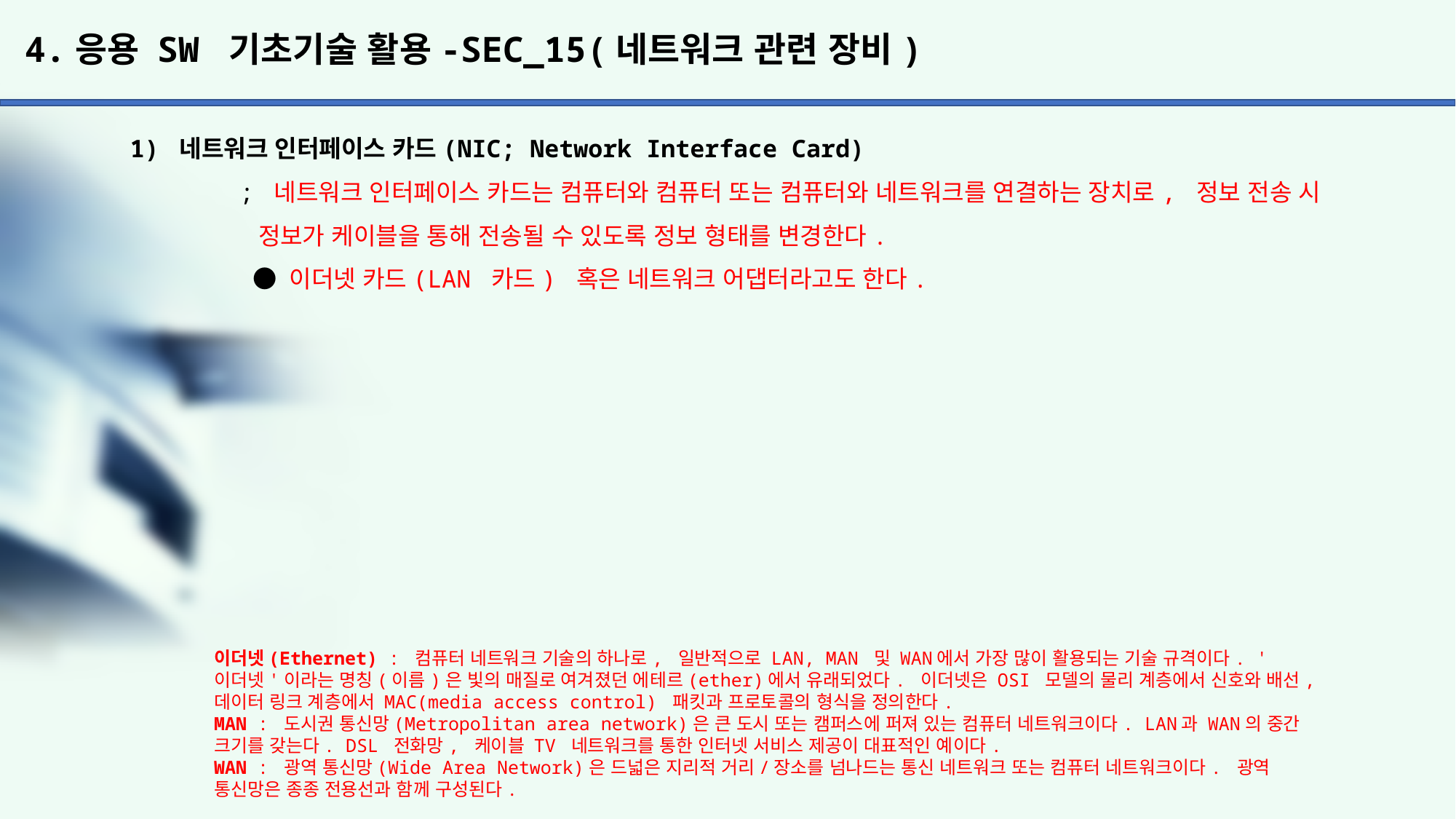

# 4.응용 SW 기초기술 활용-SEC_15(네트워크 관련 장비)
1) 네트워크 인터페이스 카드(NIC; Network Interface Card)
	; 네트워크 인터페이스 카드는 컴퓨터와 컴퓨터 또는 컴퓨터와 네트워크를 연결하는 장치로, 정보 전송 시
	  정보가 케이블을 통해 전송될 수 있도록 정보 형태를 변경한다.
	  ● 이더넷 카드(LAN 카드) 혹은 네트워크 어댑터라고도 한다.
이더넷(Ethernet) : 컴퓨터 네트워크 기술의 하나로, 일반적으로 LAN, MAN 및 WAN에서 가장 많이 활용되는 기술 규격이다. '이더넷'이라는 명칭(이름)은 빛의 매질로 여겨졌던 에테르(ether)에서 유래되었다. 이더넷은 OSI 모델의 물리 계층에서 신호와 배선, 데이터 링크 계층에서 MAC(media access control) 패킷과 프로토콜의 형식을 정의한다.
MAN : 도시권 통신망(Metropolitan area network)은 큰 도시 또는 캠퍼스에 퍼져 있는 컴퓨터 네트워크이다. LAN과 WAN의 중간 크기를 갖는다. DSL 전화망, 케이블 TV 네트워크를 통한 인터넷 서비스 제공이 대표적인 예이다.
WAN : 광역 통신망(Wide Area Network)은 드넓은 지리적 거리/장소를 넘나드는 통신 네트워크 또는 컴퓨터 네트워크이다. 광역 통신망은 종종 전용선과 함께 구성된다.